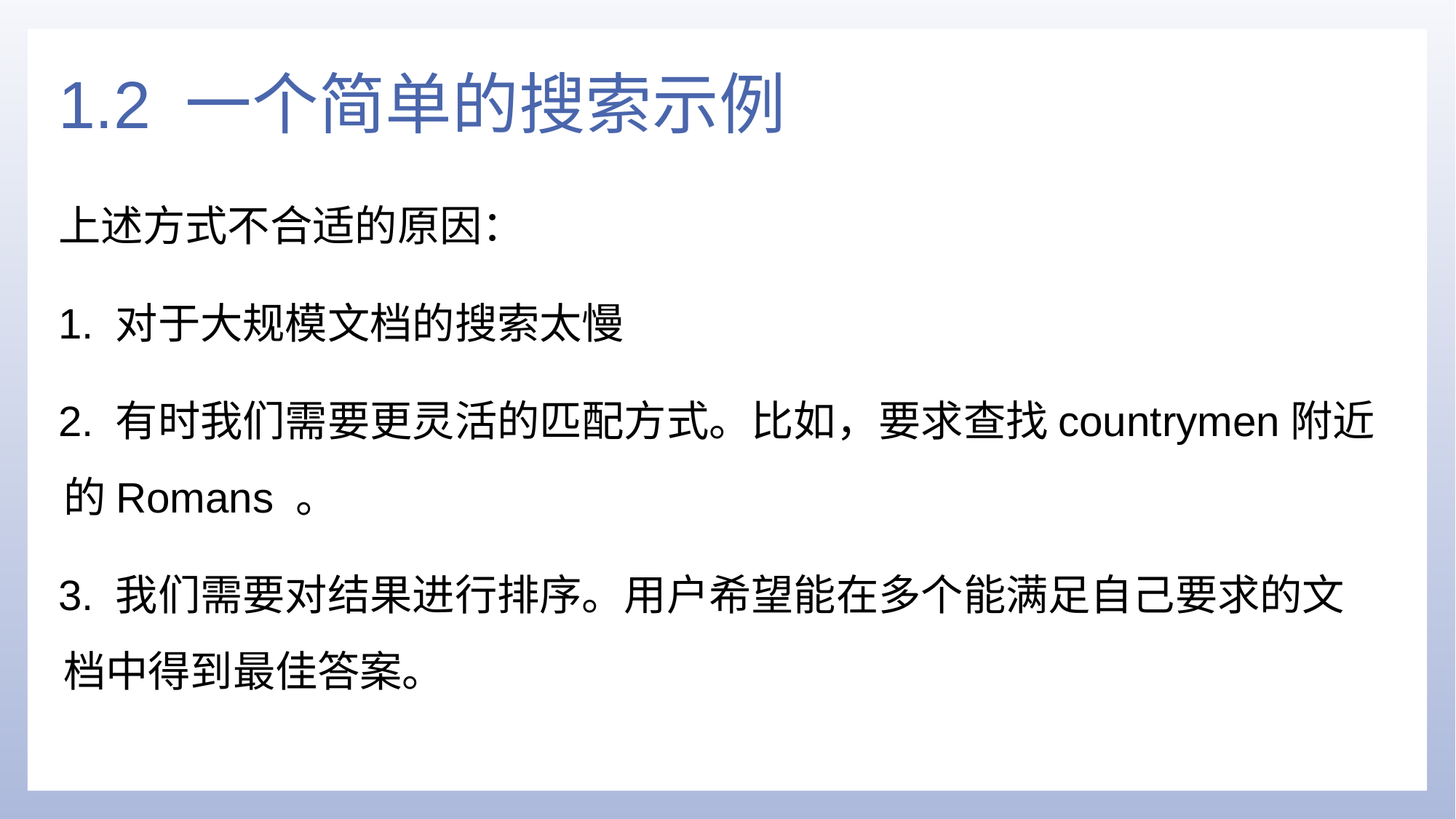

# 1.2 一个简单的搜索示例
上述方式不合适的原因：
1. 对于大规模文档的搜索太慢
2. 有时我们需要更灵活的匹配方式。比如，要求查找countrymen附近的Romans 。
3. 我们需要对结果进行排序。用户希望能在多个能满足自己要求的文档中得到最佳答案。